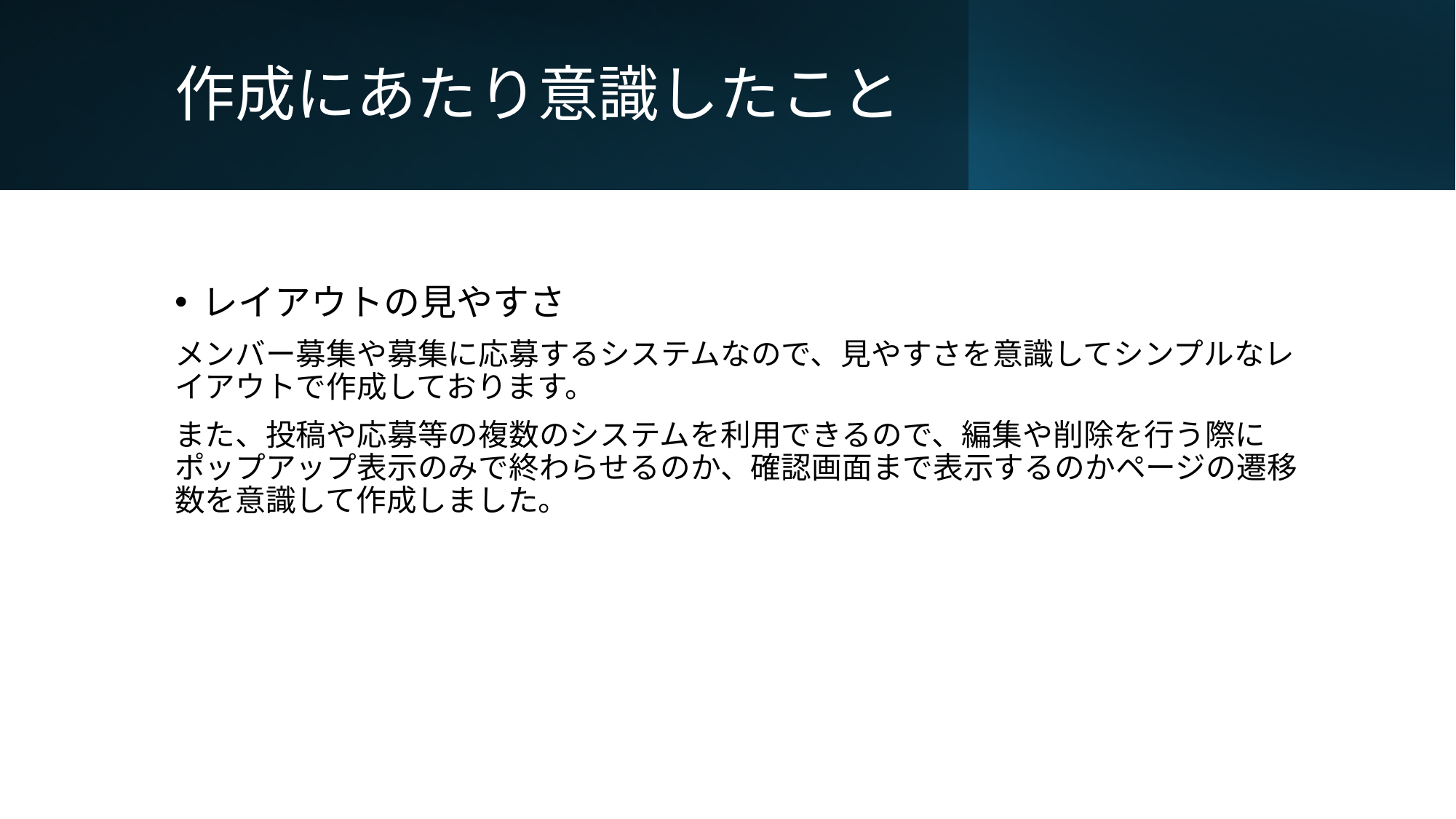

# 作成にあたり意識したこと
レイアウトの見やすさ
メンバー募集や募集に応募するシステムなので、見やすさを意識してシンプルなレイアウトで作成しております。
また、投稿や応募等の複数のシステムを利用できるので、編集や削除を行う際にポップアップ表示のみで終わらせるのか、確認画面まで表示するのかページの遷移数を意識して作成しました。